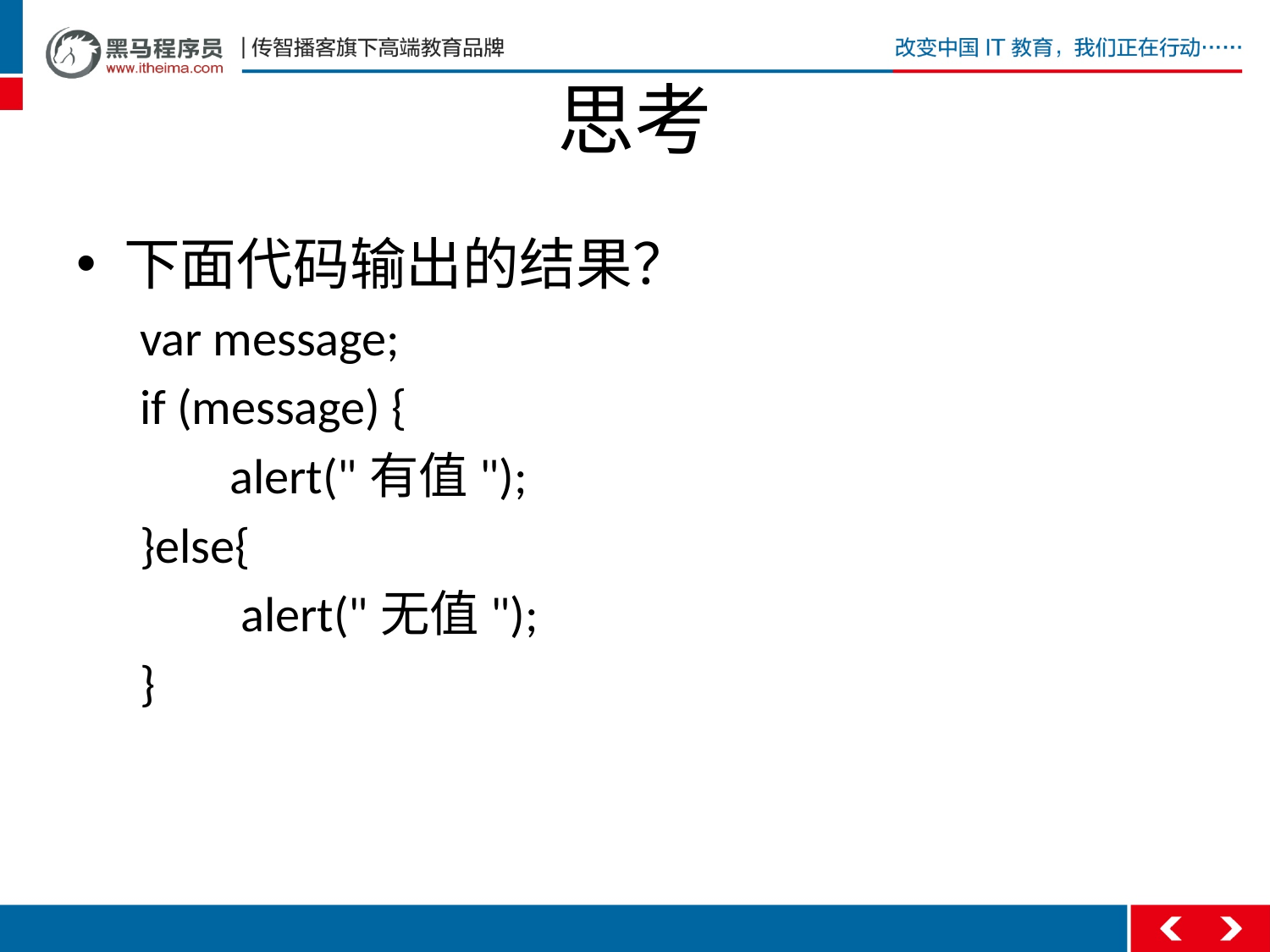

# 思考
下面代码输出的结果？
var message;
if (message) {
        alert("有值");
}else{
         alert("无值");
}